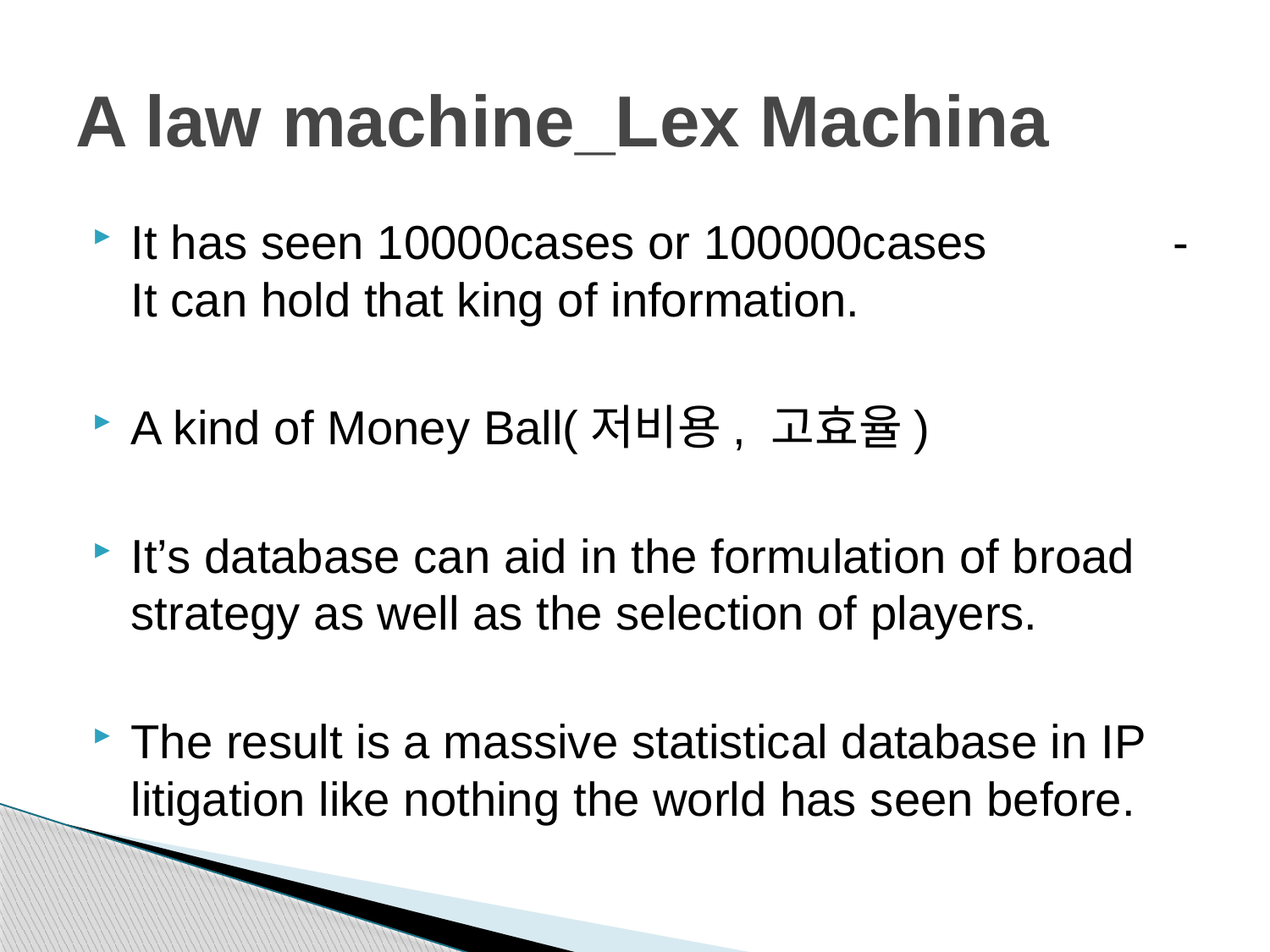

# A law machine_Lex Machina
It has seen 10000cases or 100000cases              -It can hold that king of information.

A kind of Money Ball(저비용, 고효율)

It’s database can aid in the formulation of broad strategy as well as the selection of players.

The result is a massive statistical database in IP litigation like nothing the world has seen before.